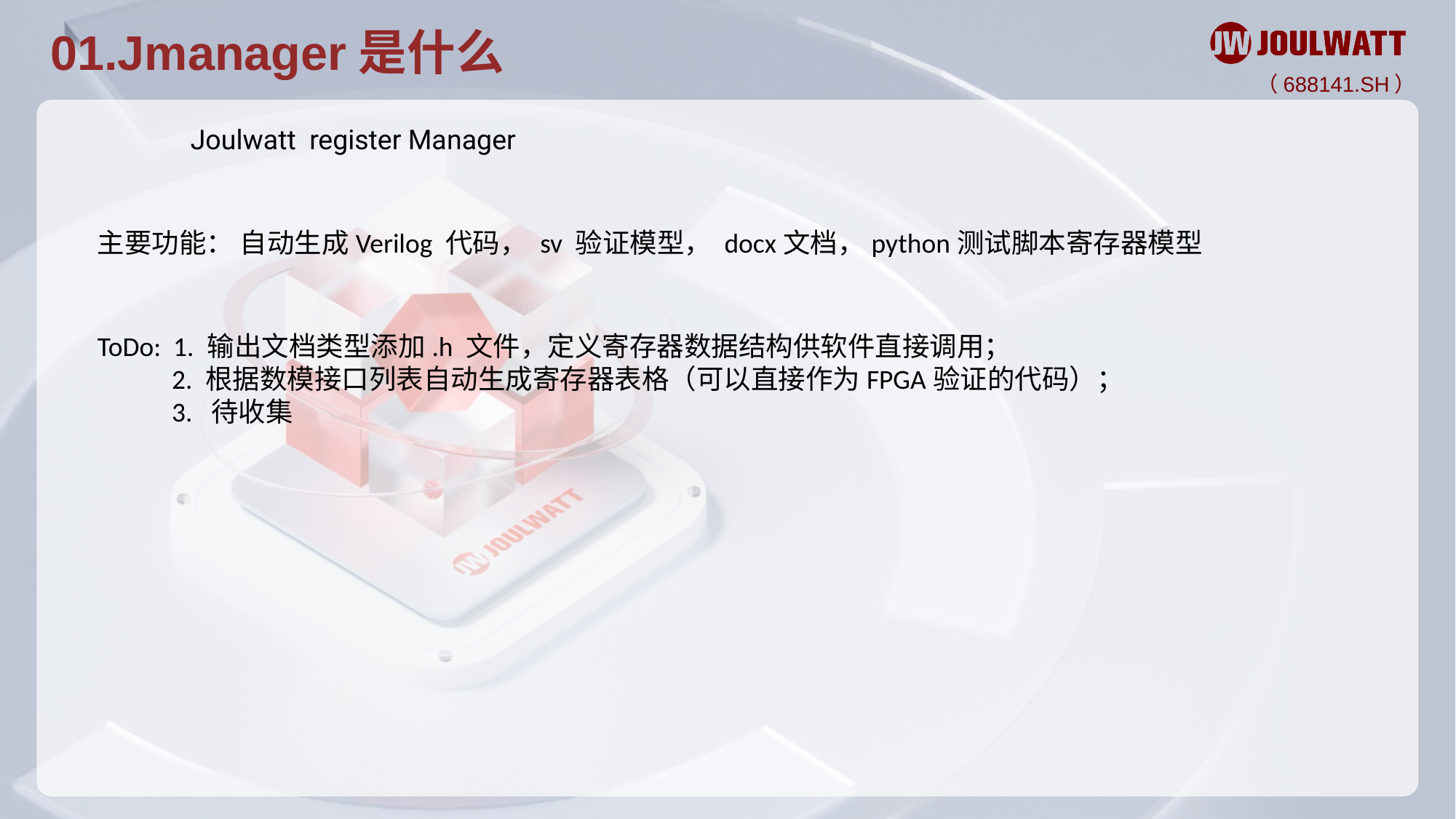

01.Jmanager是什么
Joulwatt  register Manager
主要功能： 自动生成Verilog 代码， sv 验证模型， docx文档，python测试脚本寄存器模型
ToDo:  1. 输出文档类型添加.h 文件，定义寄存器数据结构供软件直接调用；
            2. 根据数模接口列表自动生成寄存器表格（可以直接作为FPGA验证的代码）；
            3.  待收集